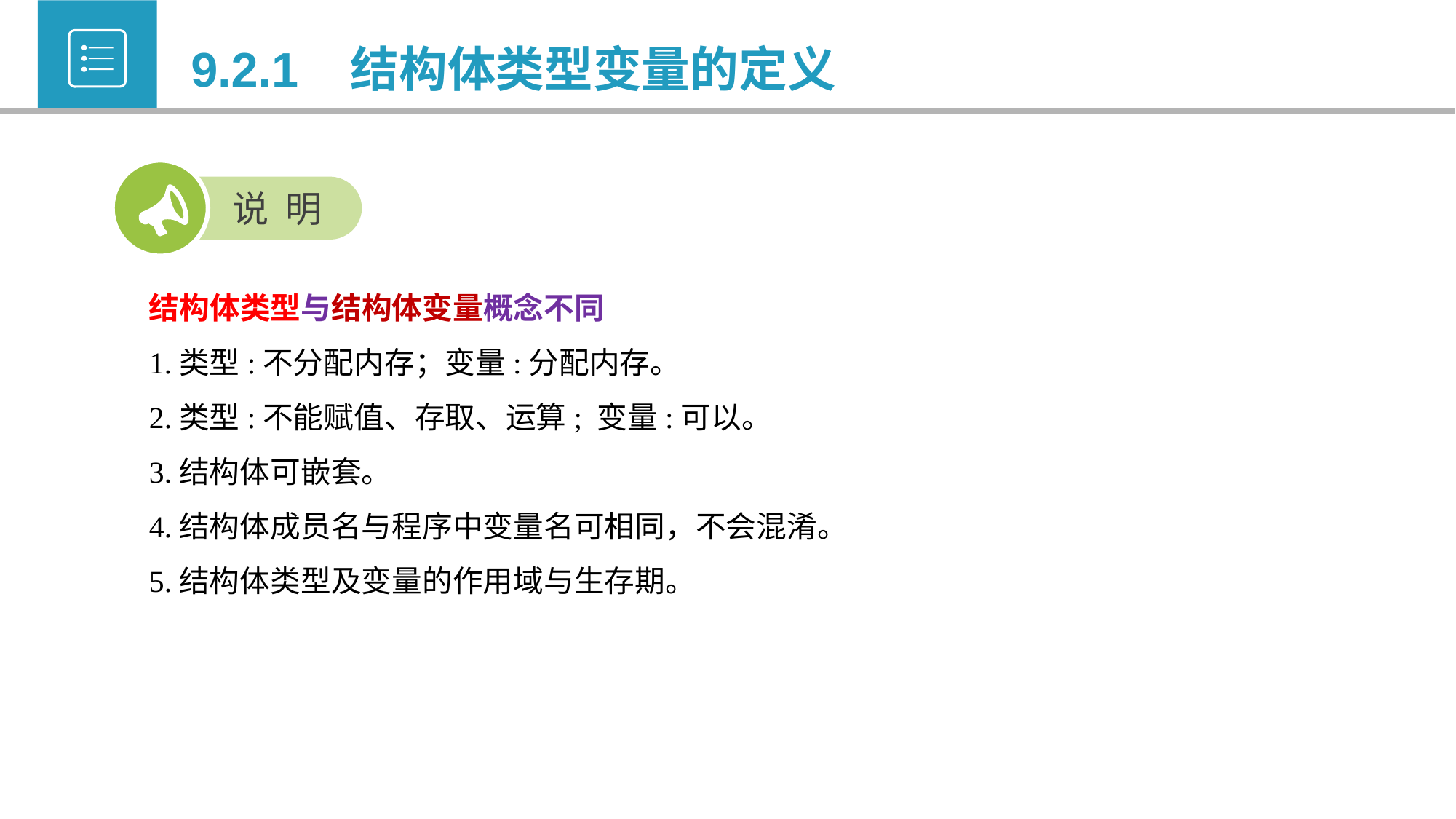

9.2.1   结构体类型变量的定义

说  明
结构体类型与结构体变量概念不同
1.类型:不分配内存；变量:分配内存。
2.类型:不能赋值、存取、运算; 变量:可以。
3.结构体可嵌套。
4.结构体成员名与程序中变量名可相同，不会混淆。
5.结构体类型及变量的作用域与生存期。